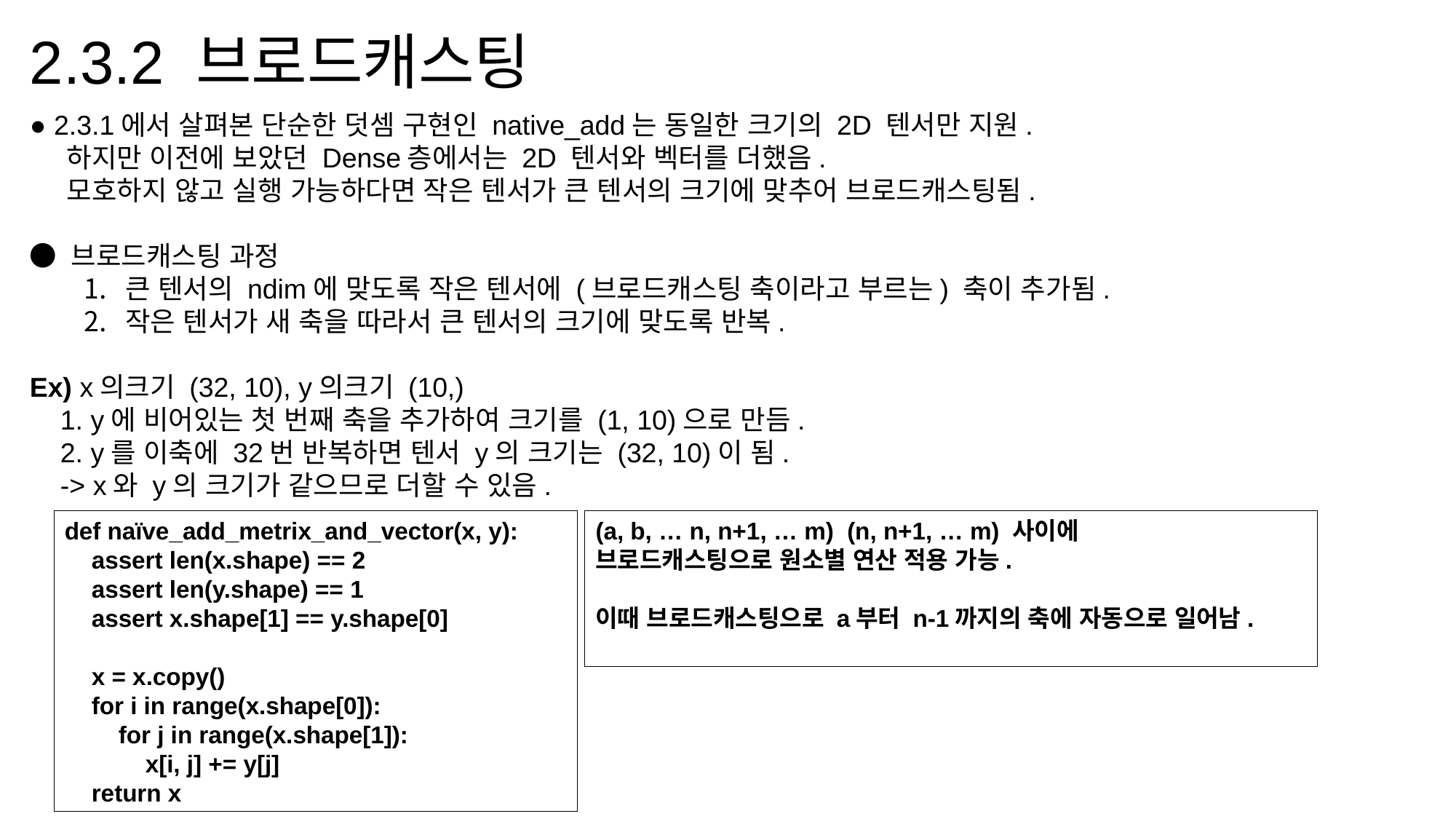

2.3.2 브로드캐스팅
● 2.3.1에서 살펴본 단순한 덧셈 구현인 native_add는 동일한 크기의 2D 텐서만 지원.
    하지만 이전에 보았던 Dense층에서는 2D 텐서와 벡터를 더했음.
    모호하지 않고 실행 가능하다면 작은 텐서가 큰 텐서의 크기에 맞추어 브로드캐스팅됨.

● 브로드캐스팅 과정
큰 텐서의 ndim에 맞도록 작은 텐서에 (브로드캐스팅 축이라고 부르는) 축이 추가됨.
작은 텐서가 새 축을 따라서 큰 텐서의 크기에 맞도록 반복.

Ex) x의크기 (32, 10), y의크기 (10,)
    1. y에 비어있는 첫 번째 축을 추가하여 크기를 (1, 10)으로 만듬.
    2. y를 이축에 32번 반복하면 텐서 y의 크기는 (32, 10)이 됨.
    -> x와 y의 크기가 같으므로 더할 수 있음.
def naïve_add_metrix_and_vector(x, y):
    assert len(x.shape) == 2
    assert len(y.shape) == 1
    assert x.shape[1] == y.shape[0]

    x = x.copy()
    for i in range(x.shape[0]):
        for j in range(x.shape[1]):
            x[i, j] += y[j]
    return x
(a, b, … n, n+1, … m)  (n, n+1, … m) 사이에
브로드캐스팅으로 원소별 연산 적용 가능.

이때 브로드캐스팅으로 a부터 n-1까지의 축에 자동으로 일어남.